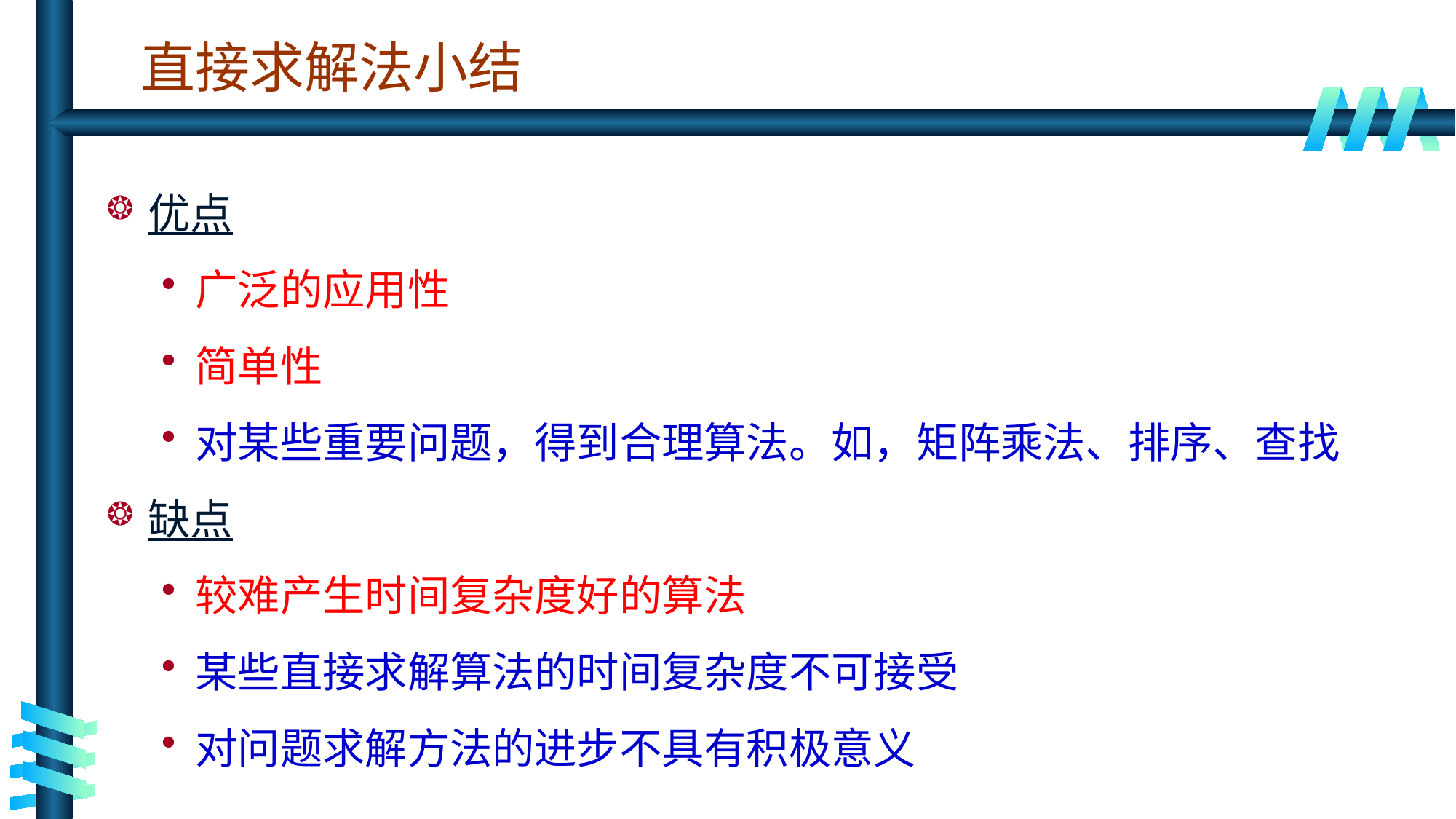

# 直接求解法小结
优点
广泛的应用性
简单性
对某些重要问题，得到合理算法。如，矩阵乘法、排序、查找
缺点
较难产生时间复杂度好的算法
某些直接求解算法的时间复杂度不可接受
对问题求解方法的进步不具有积极意义